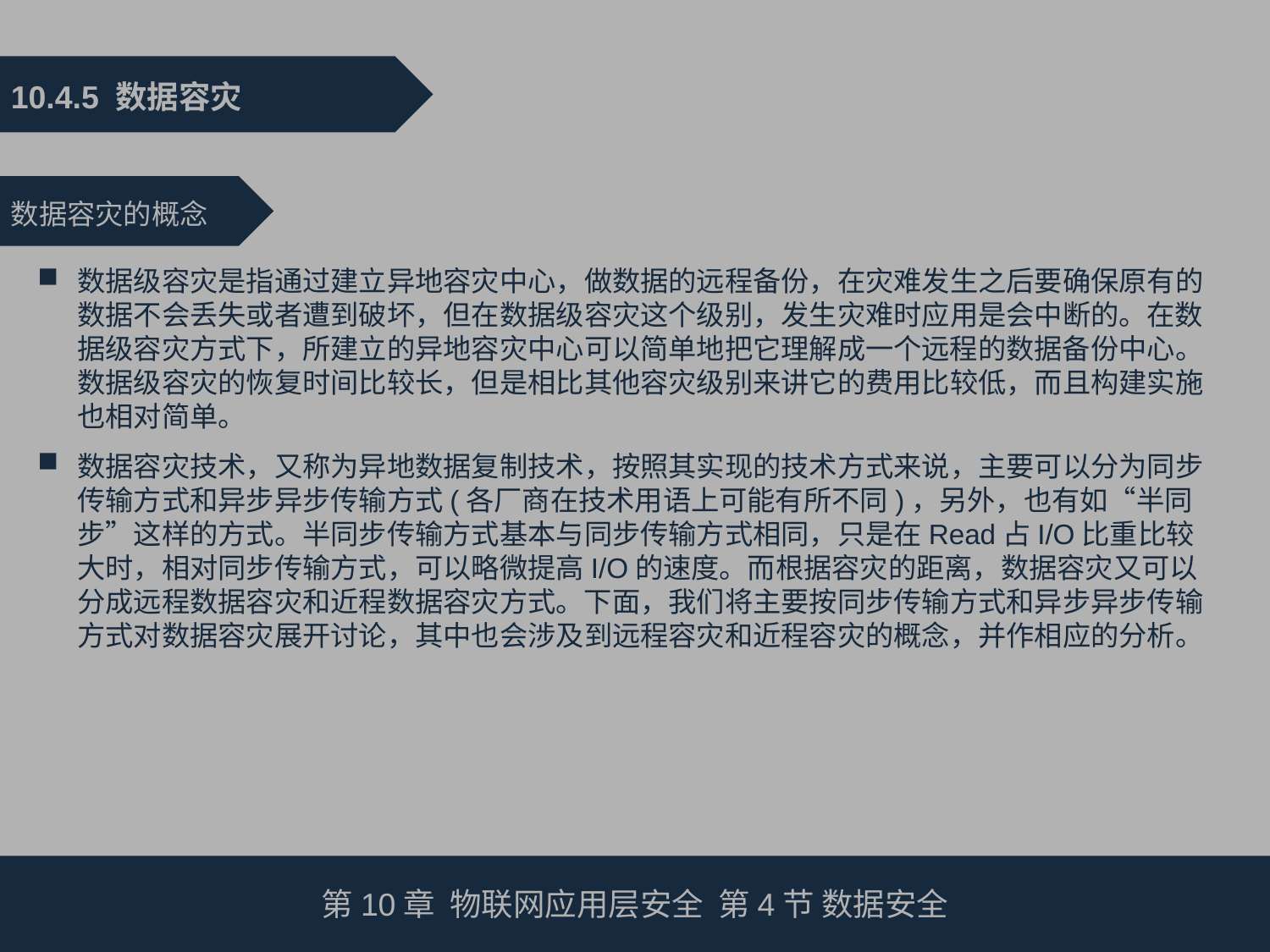

10.4.5 数据容灾
数据容灾的概念
数据级容灾是指通过建立异地容灾中心，做数据的远程备份，在灾难发生之后要确保原有的数据不会丢失或者遭到破坏，但在数据级容灾这个级别，发生灾难时应用是会中断的。在数据级容灾方式下，所建立的异地容灾中心可以简单地把它理解成一个远程的数据备份中心。数据级容灾的恢复时间比较长，但是相比其他容灾级别来讲它的费用比较低，而且构建实施也相对简单。
数据容灾技术，又称为异地数据复制技术，按照其实现的技术方式来说，主要可以分为同步传输方式和异步异步传输方式(各厂商在技术用语上可能有所不同)，另外，也有如“半同步”这样的方式。半同步传输方式基本与同步传输方式相同，只是在Read占I/O比重比较大时，相对同步传输方式，可以略微提高I/O的速度。而根据容灾的距离，数据容灾又可以分成远程数据容灾和近程数据容灾方式。下面，我们将主要按同步传输方式和异步异步传输方式对数据容灾展开讨论，其中也会涉及到远程容灾和近程容灾的概念，并作相应的分析。